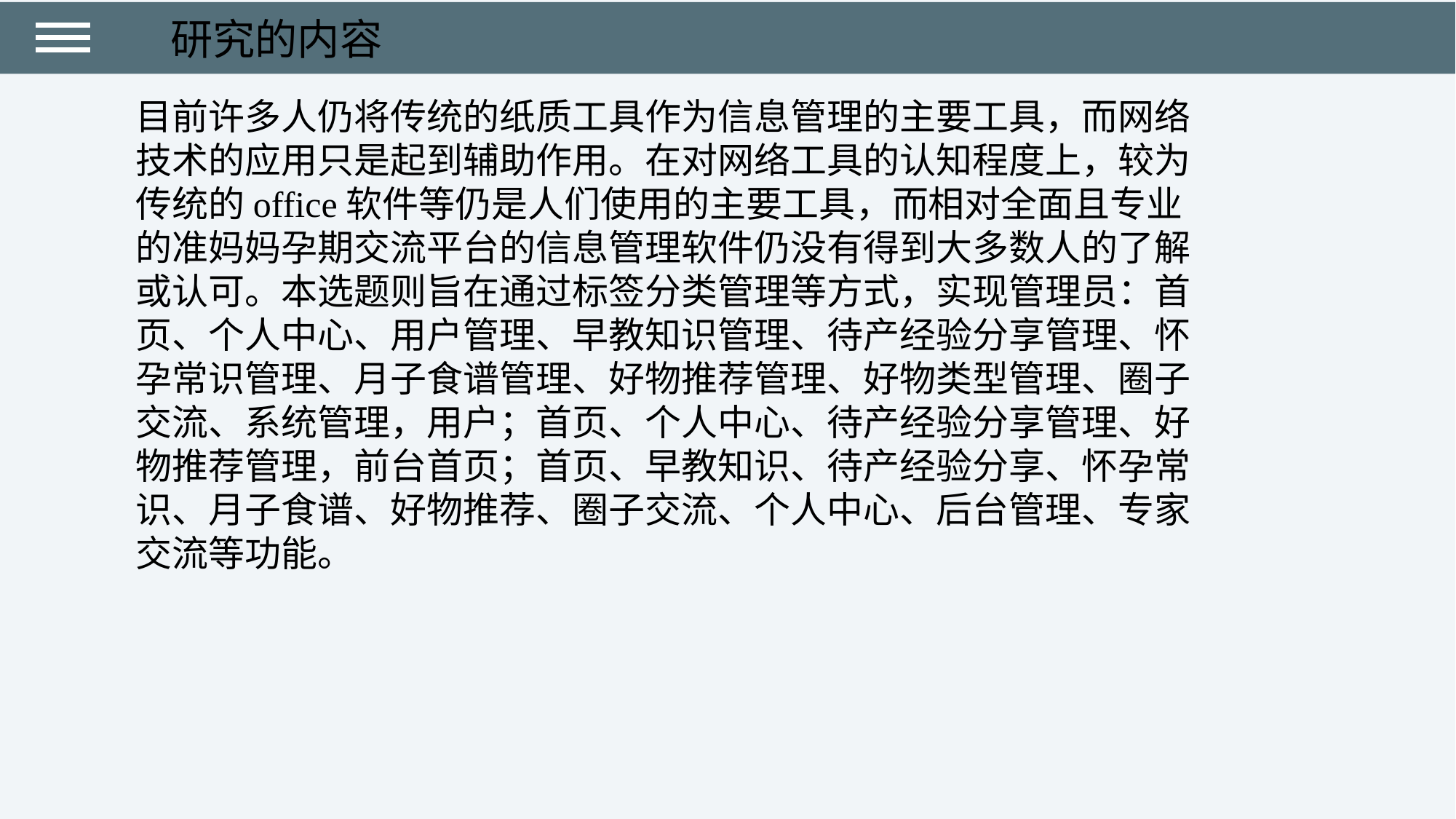

研究的内容
目前许多人仍将传统的纸质工具作为信息管理的主要工具，而网络技术的应用只是起到辅助作用。在对网络工具的认知程度上，较为传统的office软件等仍是人们使用的主要工具，而相对全面且专业的准妈妈孕期交流平台的信息管理软件仍没有得到大多数人的了解或认可。本选题则旨在通过标签分类管理等方式，实现管理员：首页、个人中心、用户管理、早教知识管理、待产经验分享管理、怀孕常识管理、月子食谱管理、好物推荐管理、好物类型管理、圈子交流、系统管理，用户；首页、个人中心、待产经验分享管理、好物推荐管理，前台首页；首页、早教知识、待产经验分享、怀孕常识、月子食谱、好物推荐、圈子交流、个人中心、后台管理、专家交流等功能。